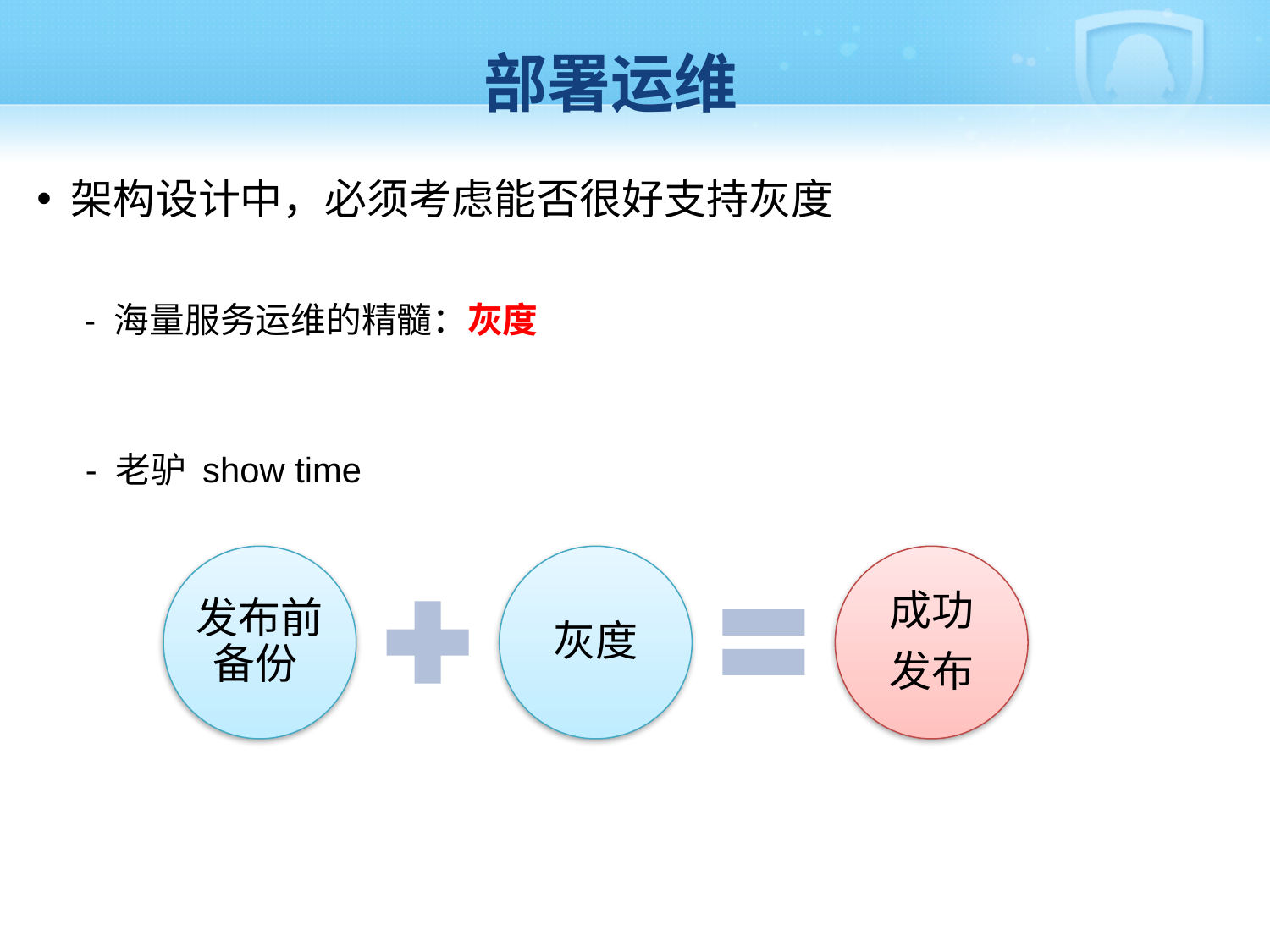

# 部署运维
 架构设计中，必须考虑能否很好支持灰度

    - 海量服务运维的精髓：灰度

     - 老驴 show time
发布前备份

灰度

成功
发布